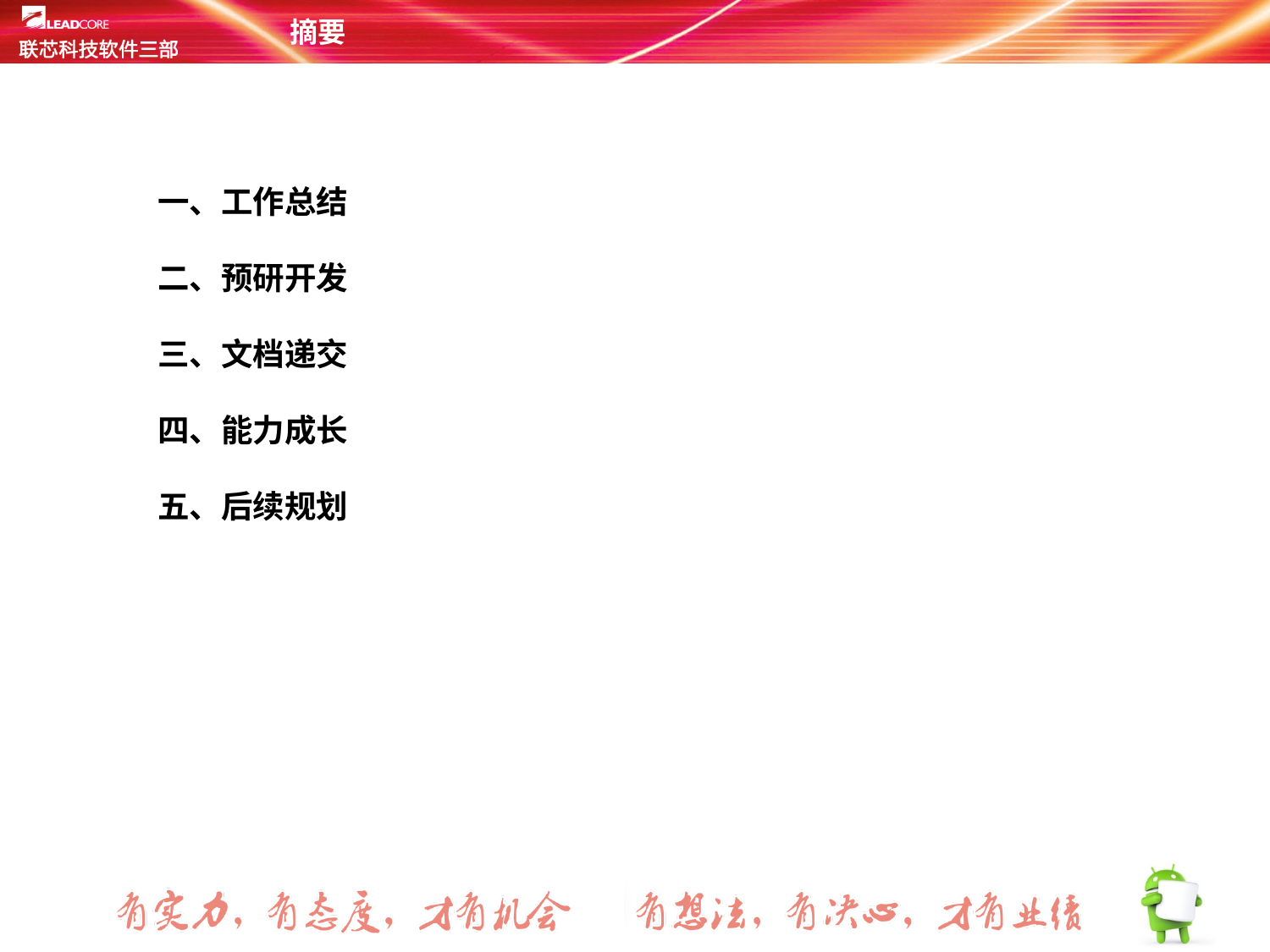

# 摘要
一、工作总结

二、预研开发

三、文档递交

四、能力成长

五、后续规划